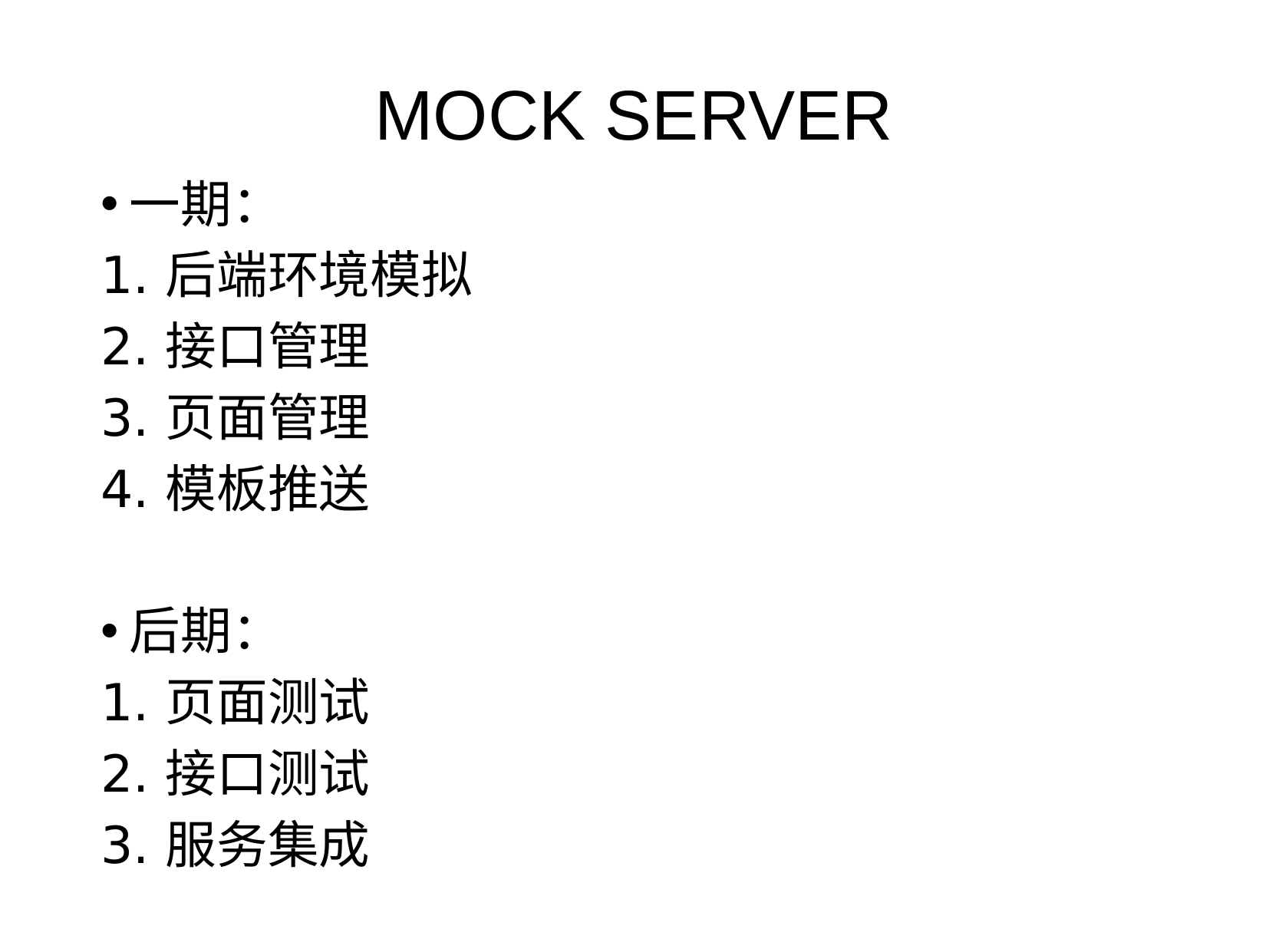

# MOCK SERVER
一期：
后端环境模拟
接口管理
页面管理
模板推送

后期：
页面测试
接口测试
服务集成